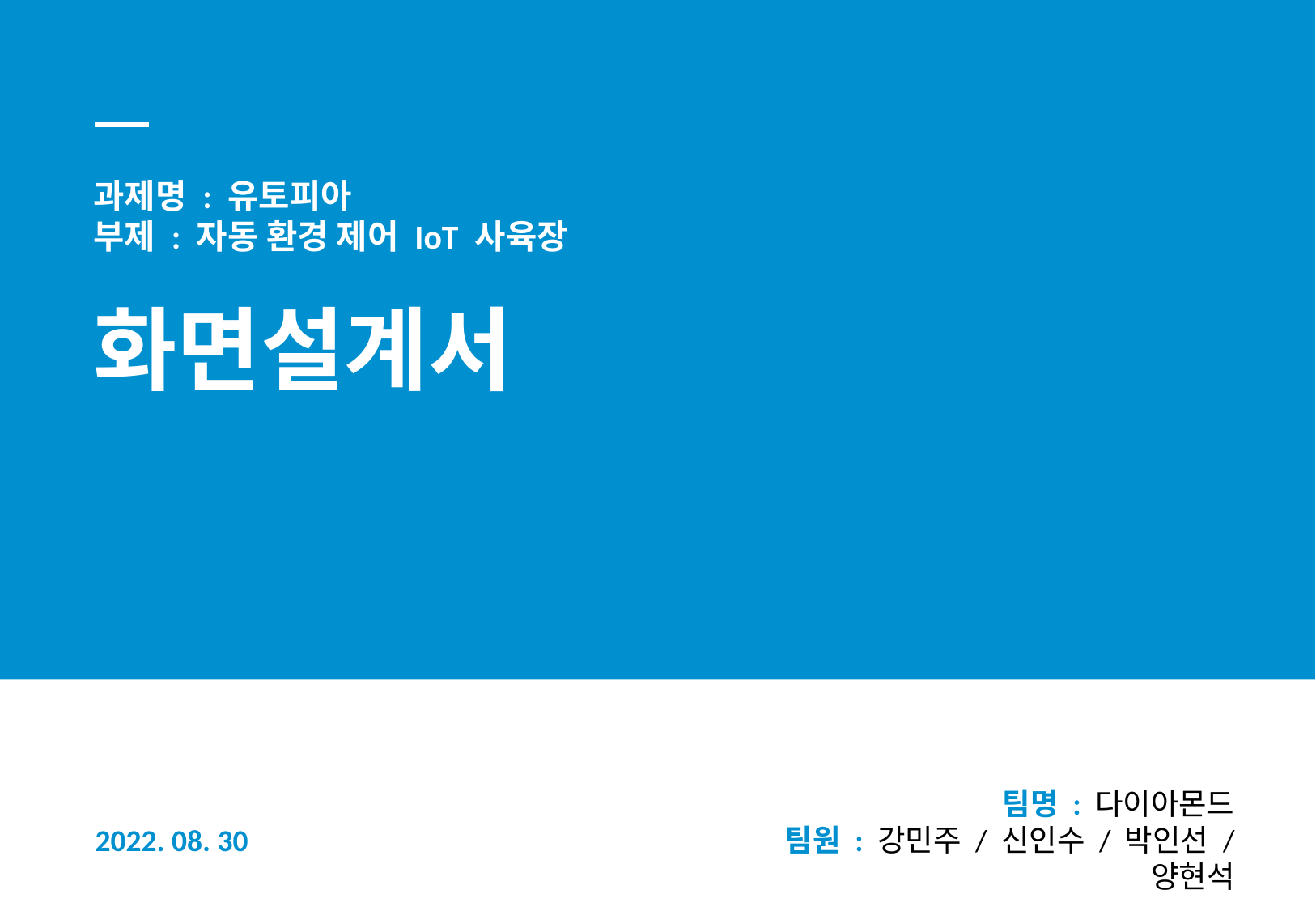

과제명 : 유토피아
부제 : 자동 환경 제어 IoT 사육장

화면설계서
팀명 : 다이아몬드
팀원 : 강민주 / 신인수 / 박인선 / 양현석
2022. 08. 30